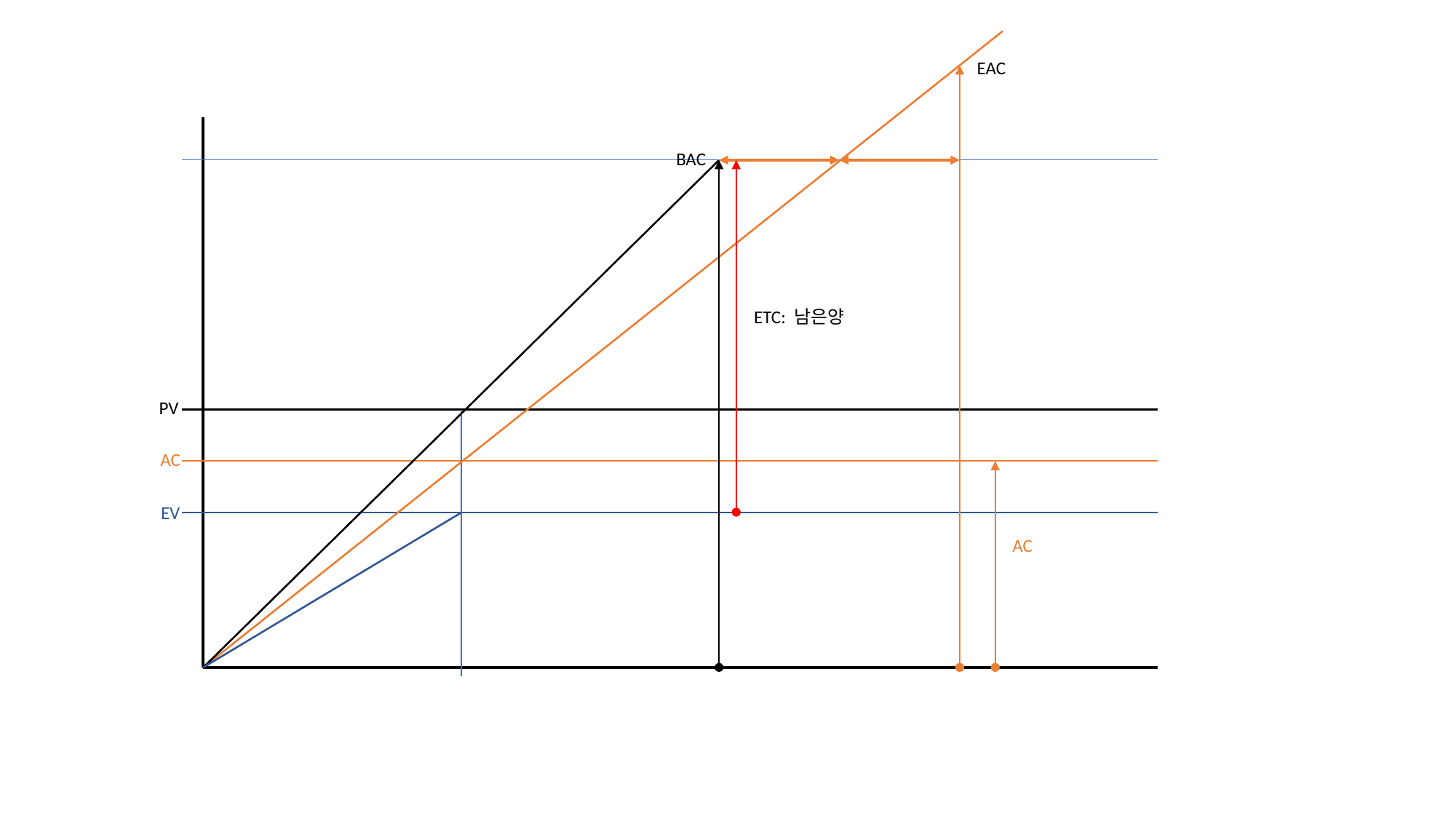

EAC
BAC
ETC: 남은양
PV
AC
EV
AC